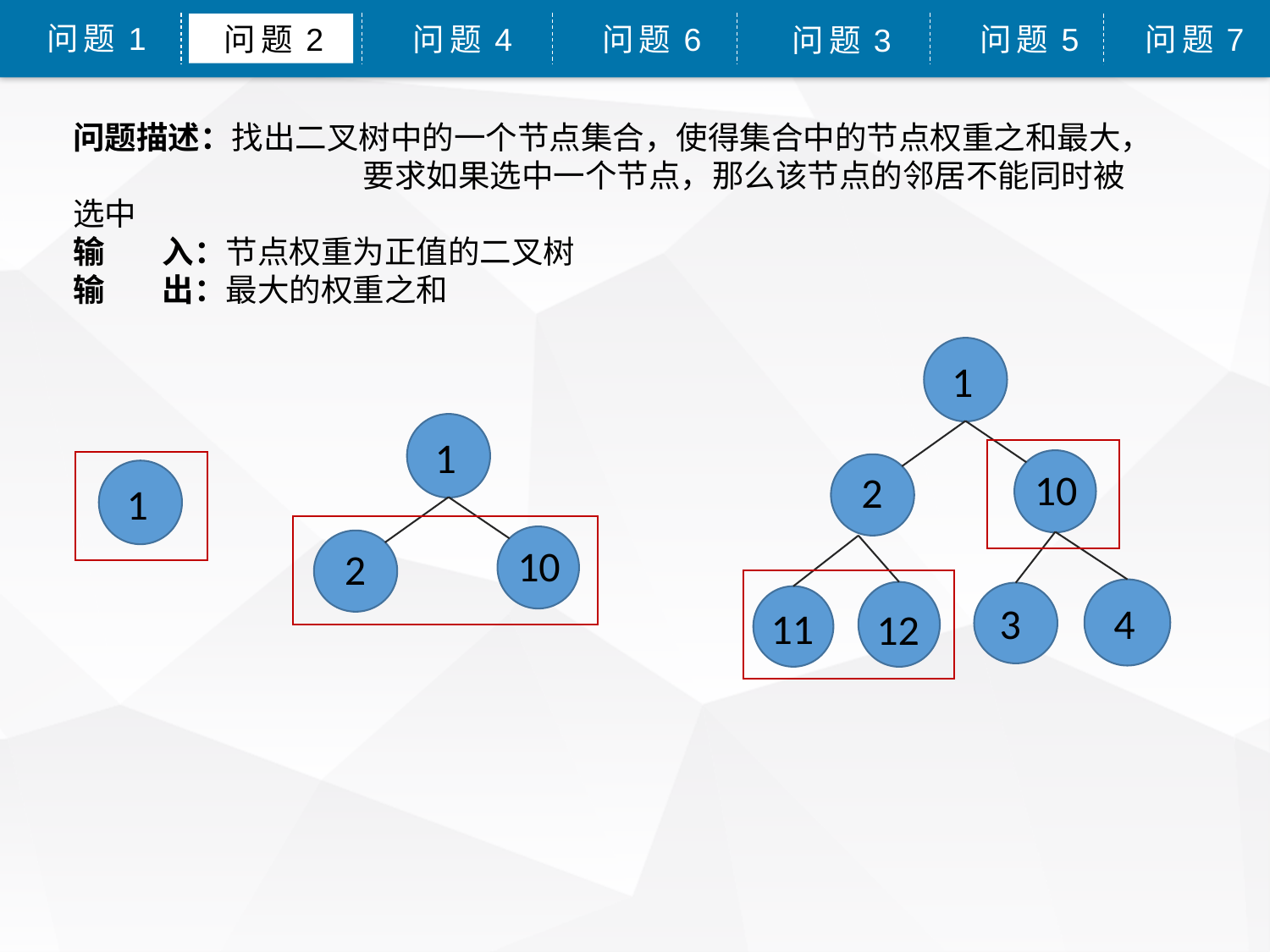

问题1
问题2
问题4
问题6
问题5
问题7

问题3
问题描述：找出二叉树中的一个节点集合，使得集合中的节点权重之和最大，                         	     要求如果选中一个节点，那么该节点的邻居不能同时被选中
输        入：节点权重为正值的二叉树
输        出：最大的权重之和

1

10
2

3
4
11
12

1

10
2

1